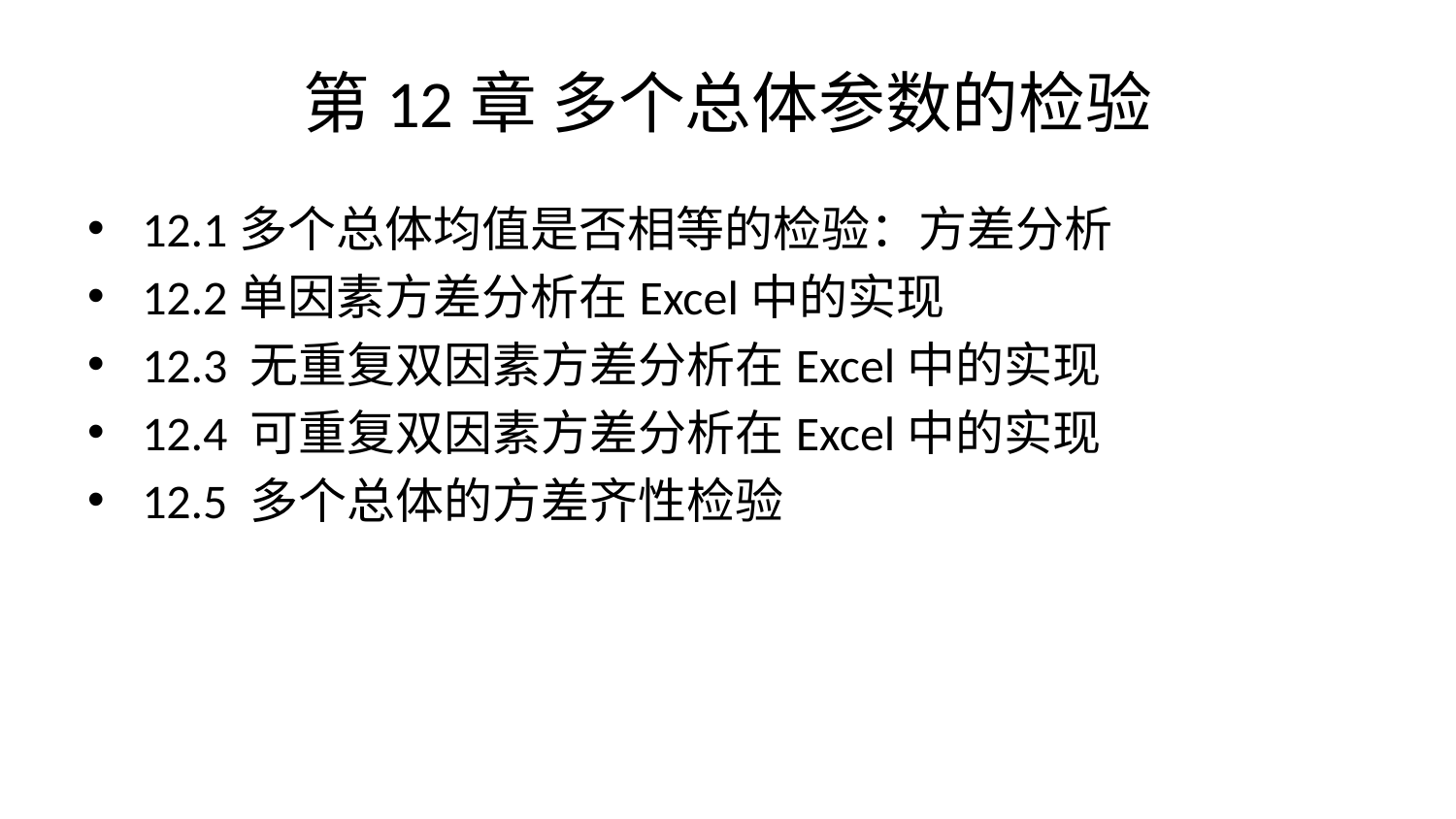

# 第12章 多个总体参数的检验
12.1多个总体均值是否相等的检验：方差分析
12.2单因素方差分析在Excel中的实现
12.3 无重复双因素方差分析在Excel中的实现
12.4 可重复双因素方差分析在Excel中的实现
12.5 多个总体的方差齐性检验